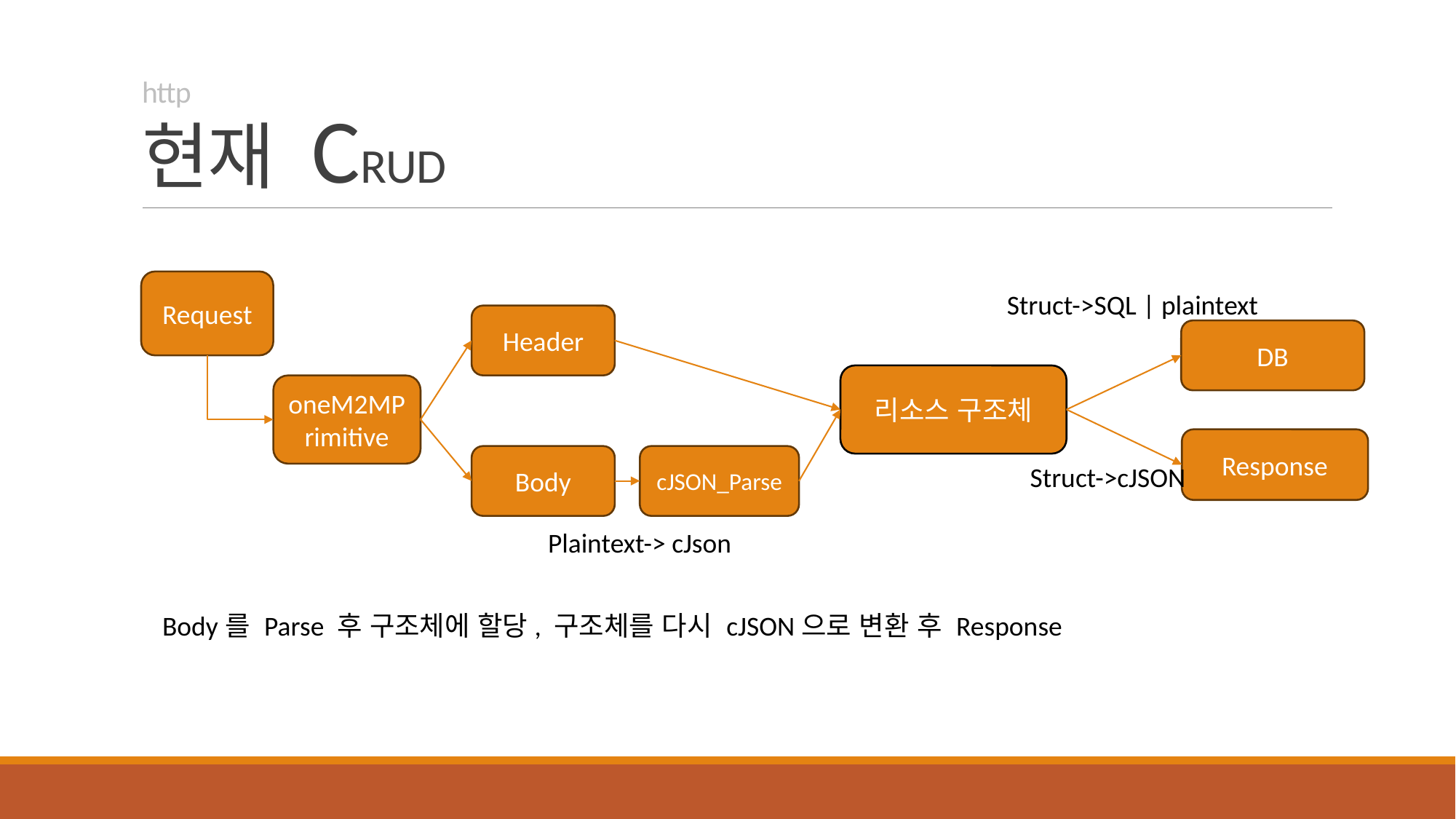

# http 현재 CRUD
Request
Struct->SQL | plaintext
Header
DB
리소스 구조체
oneM2MPrimitive
Response
Body
cJSON_Parse
Struct->cJSON
Plaintext-> cJson
Body를 Parse 후 구조체에 할당, 구조체를 다시 cJSON으로 변환 후 Response